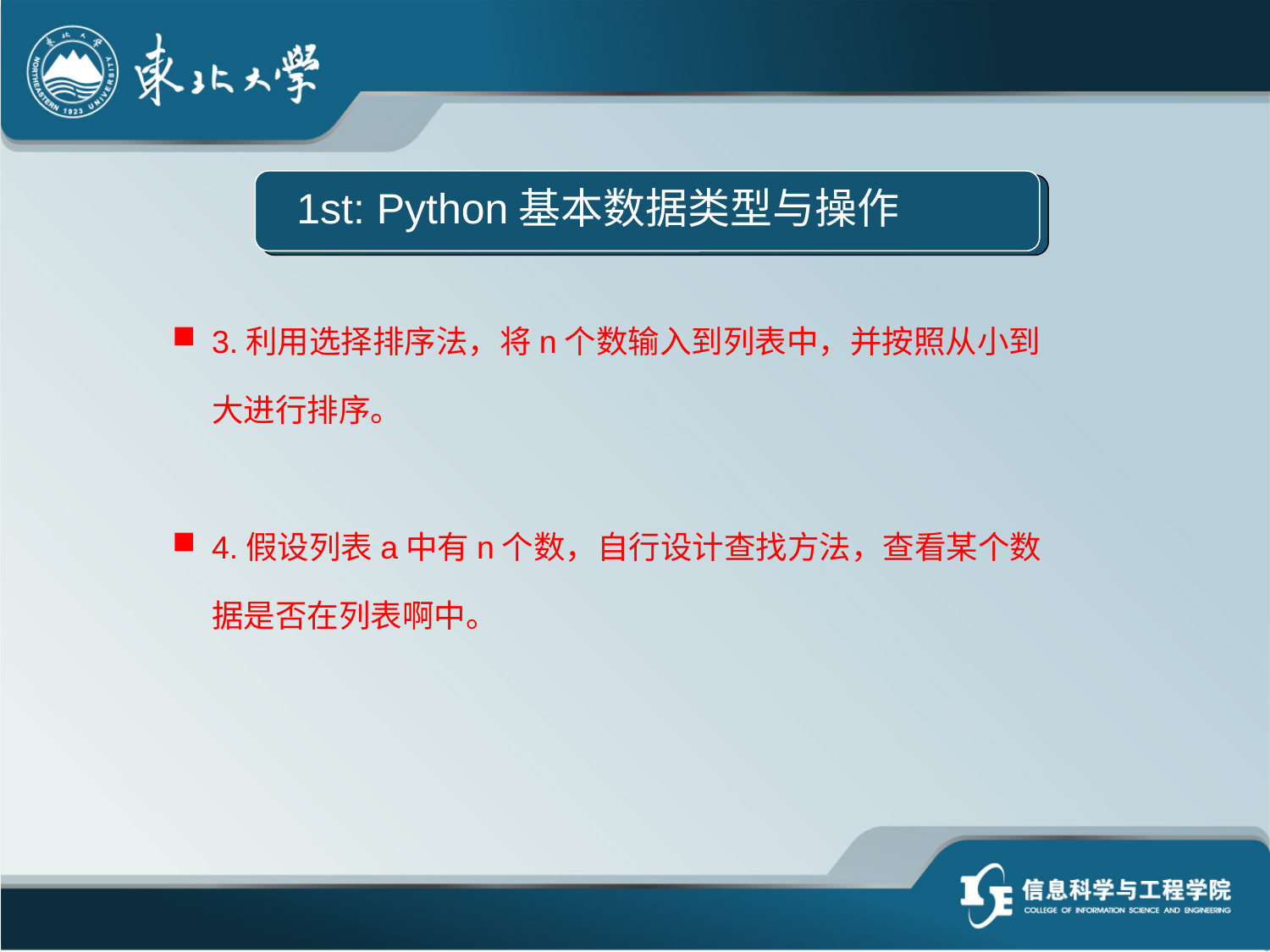

1st: Python基本数据类型与操作
3.利用选择排序法，将n个数输入到列表中，并按照从小到大进行排序。

4.假设列表a中有n个数，自行设计查找方法，查看某个数据是否在列表啊中。